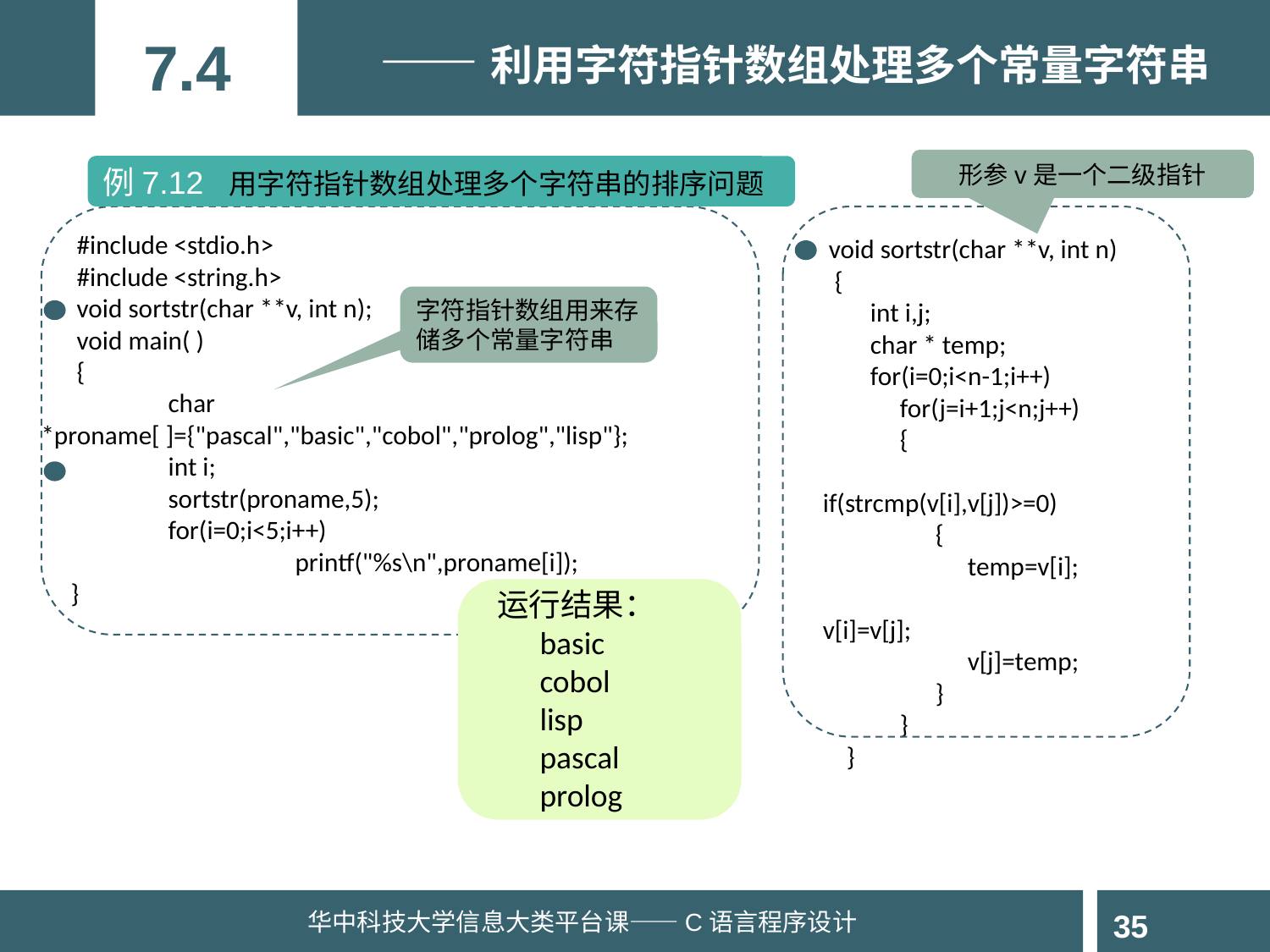

7.4
——利用字符指针数组处理多个常量字符串
形参v是一个二级指针
例7.12  用字符指针数组处理多个字符串的排序问题

      #include <stdio.h>
      #include <string.h>
      void sortstr(char **v, int n);
      void main( )
      {
         	char *proname[ ]={"pascal","basic","cobol","prolog","lisp"};
         	int i;
         	sortstr(proname,5);
         	for(i=0;i<5;i++)
		printf("%s\n",proname[i]);
     }

 void sortstr(char **v, int n)
  {
        int i,j;
        char * temp;
        for(i=0;i<n-1;i++)
             for(j=i+1;j<n;j++)
             {
      	        if(strcmp(v[i],v[j])>=0)
                   {
               	   temp=v[i];
		   v[i]=v[j];
                	   v[j]=temp;
                   }
             }
    }

字符指针数组用来存储多个常量字符串

 运行结果：
        basic
        cobol
        lisp
        pascal
        prolog